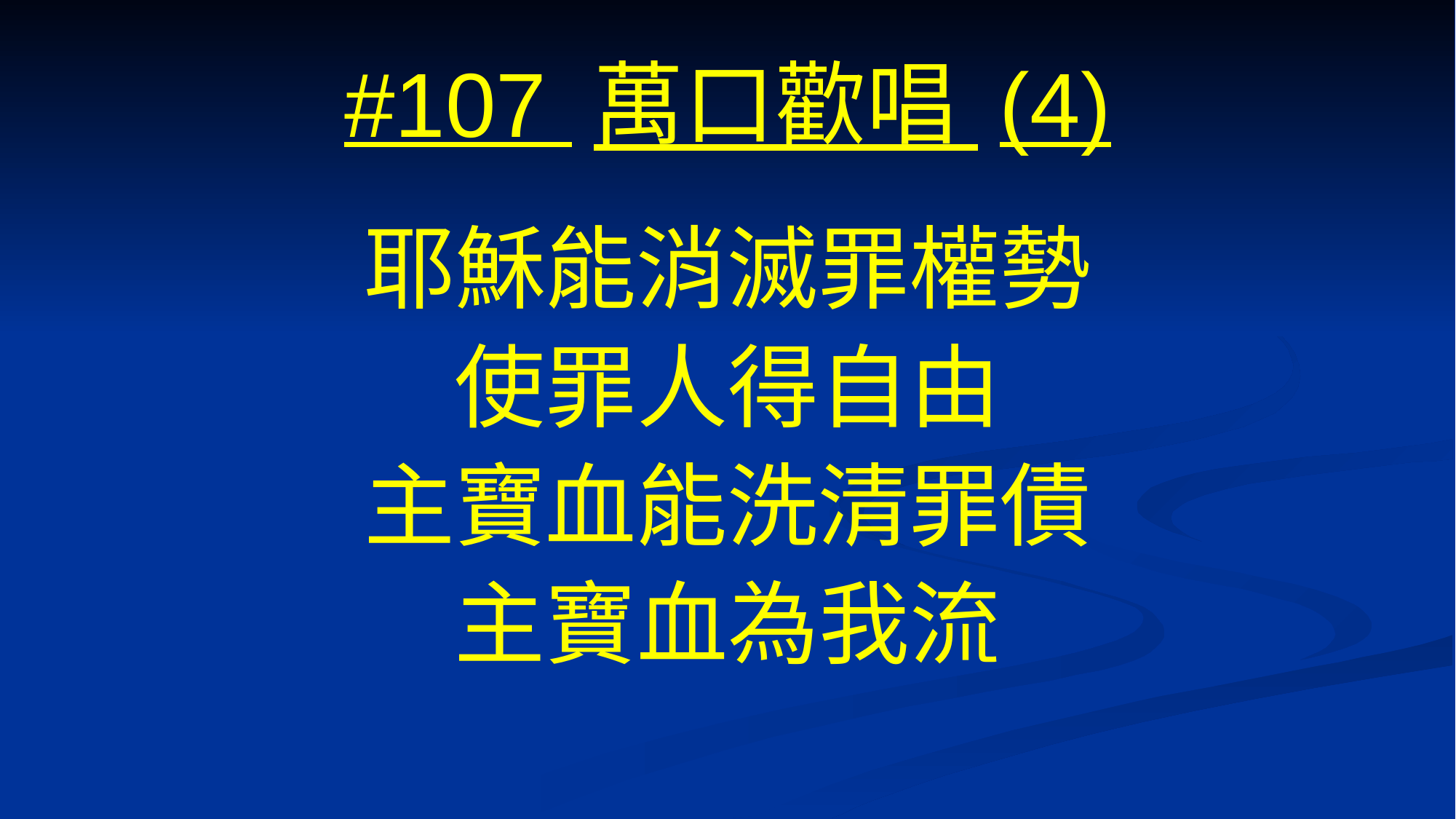

# #107 萬口歡唱 (4)
耶穌能消滅罪權勢
使罪人得自由
主寶血能洗清罪債
主寶血為我流